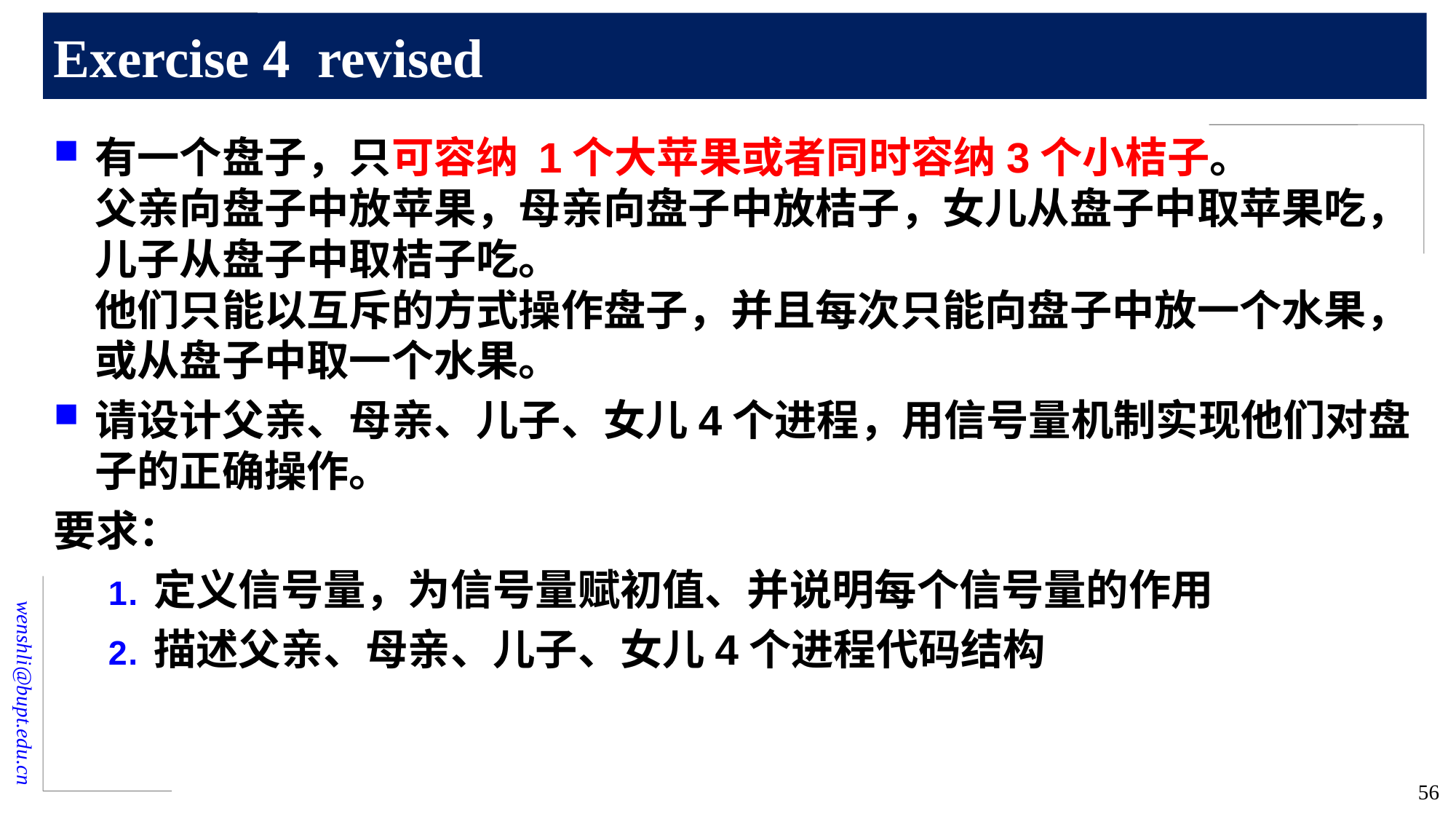

# Exercise 4  revised
有一个盘子，只可容纳 1个大苹果或者同时容纳3个小桔子。
父亲向盘子中放苹果，母亲向盘子中放桔子，女儿从盘子中取苹果吃，儿子从盘子中取桔子吃。
他们只能以互斥的方式操作盘子，并且每次只能向盘子中放一个水果，或从盘子中取一个水果。
请设计父亲、母亲、儿子、女儿4个进程，用信号量机制实现他们对盘子的正确操作。
要求：
定义信号量，为信号量赋初值、并说明每个信号量的作用
描述父亲、母亲、儿子、女儿4个进程代码结构
56